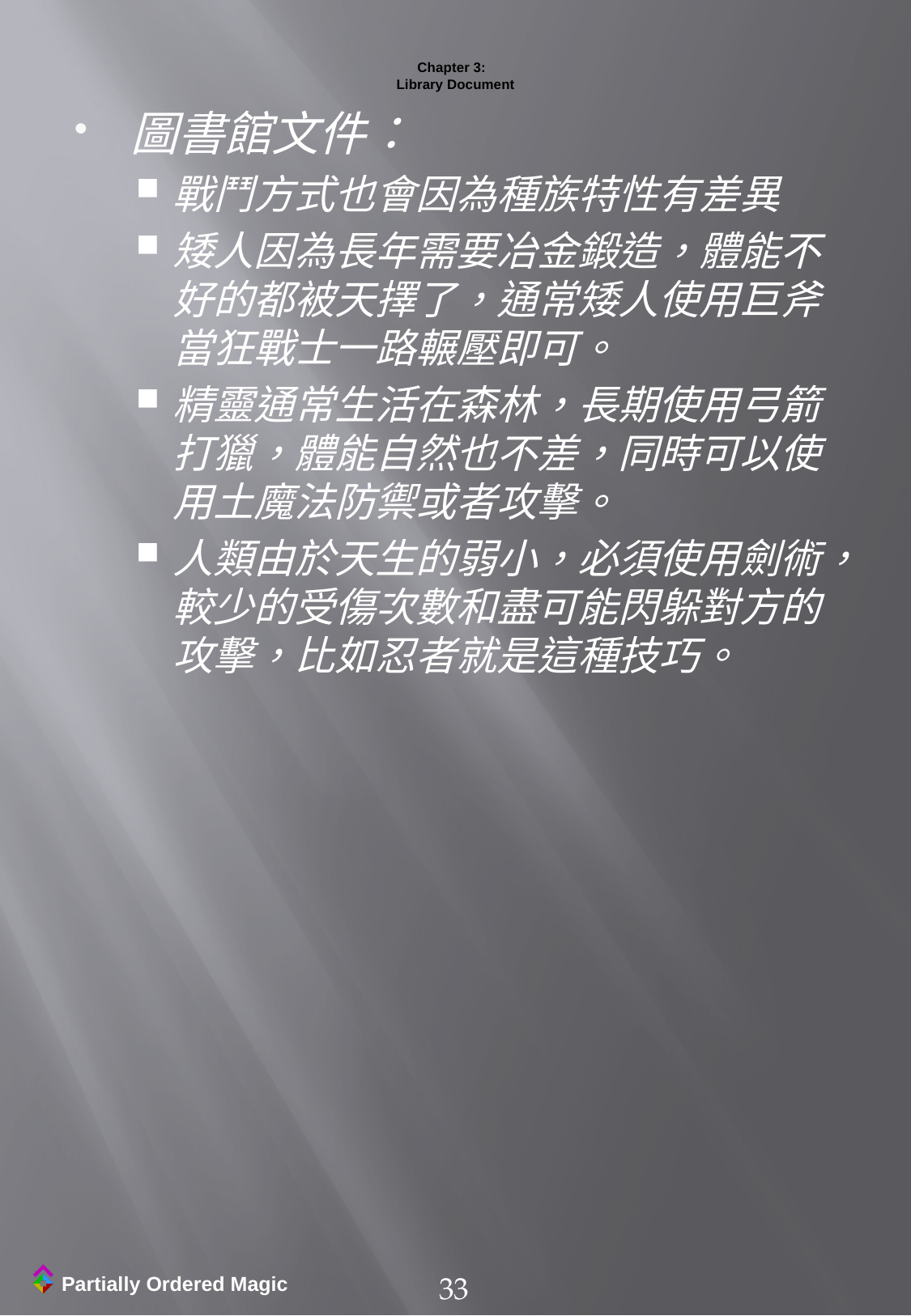

# Chapter 3: Library Document
圖書館文件：
戰鬥方式也會因為種族特性有差異
矮人因為長年需要冶金鍛造，體能不好的都被天擇了，通常矮人使用巨斧當狂戰士一路輾壓即可。
精靈通常生活在森林，長期使用弓箭打獵，體能自然也不差，同時可以使用土魔法防禦或者攻擊。
人類由於天生的弱小，必須使用劍術，較少的受傷次數和盡可能閃躲對方的攻擊，比如忍者就是這種技巧。